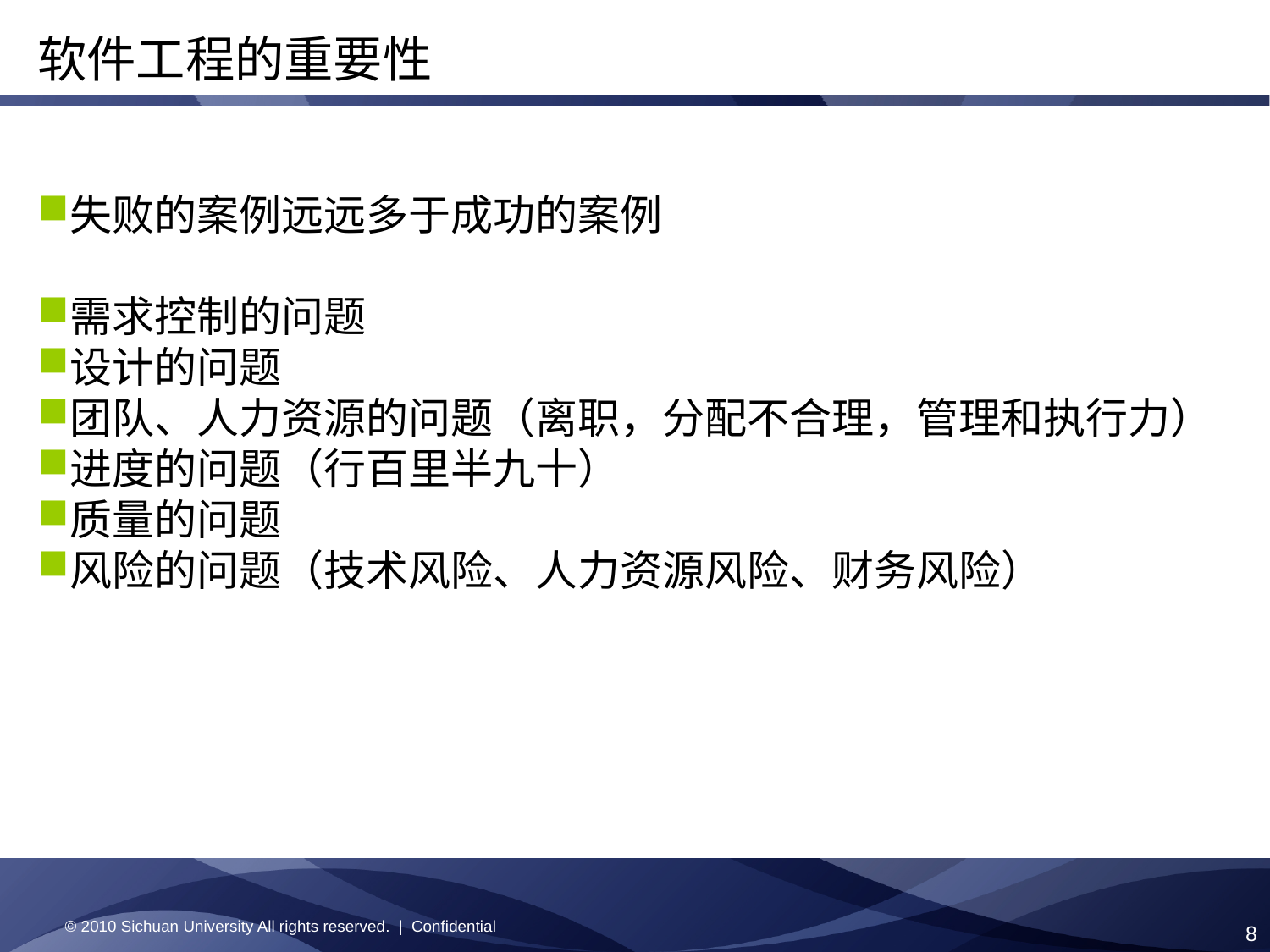

软件工程的重要性

失败的案例远远多于成功的案例

需求控制的问题
设计的问题
团队、人力资源的问题（离职，分配不合理，管理和执行力）
进度的问题（行百里半九十）
质量的问题
风险的问题（技术风险、人力资源风险、财务风险）

© 2010 Sichuan University All rights reserved.  |  Confidential
8